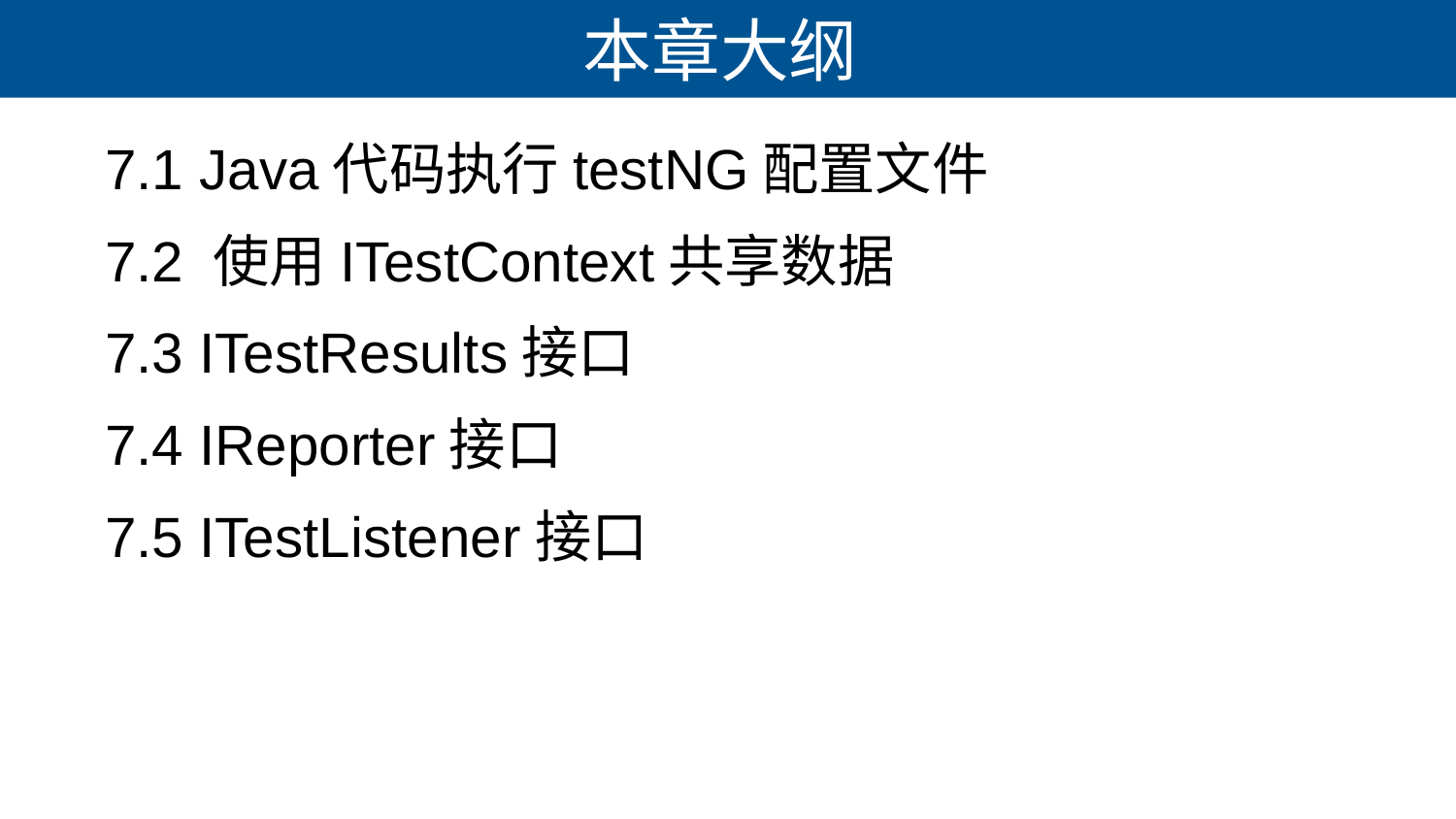

# 本章大纲
7.1 Java代码执行testNG配置文件
7.2 使用ITestContext共享数据
7.3 ITestResults接口
7.4 IReporter接口
7.5 ITestListener接口